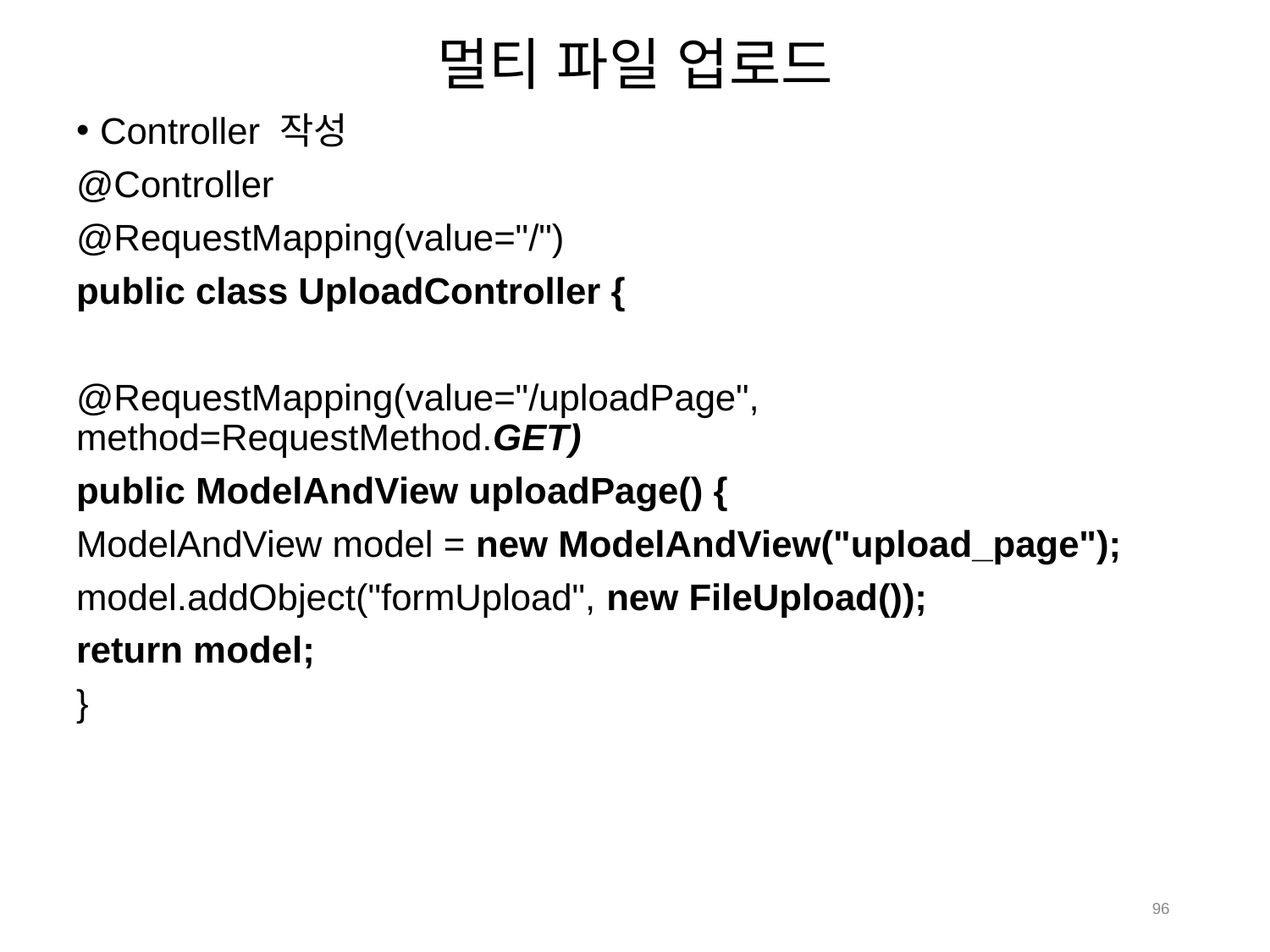

멀티 파일 업로드
Controller 작성
@Controller
@RequestMapping(value="/")
public class UploadController {

@RequestMapping(value="/uploadPage", method=RequestMethod.GET)
public ModelAndView uploadPage() {
ModelAndView model = new ModelAndView("upload_page");
model.addObject("formUpload", new FileUpload());
return model;
}

96